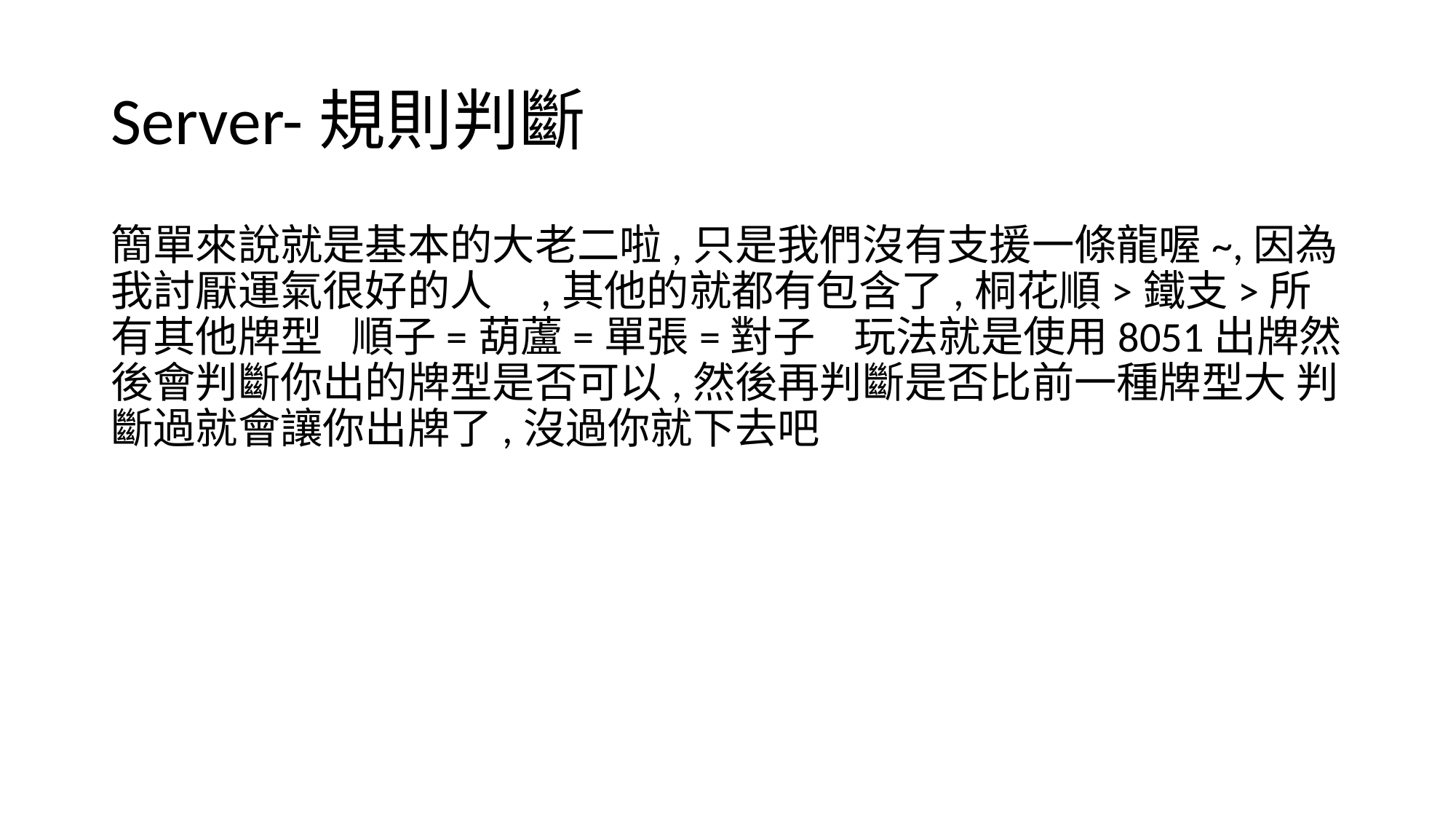

# Server-規則判斷
簡單來說就是基本的大老二啦,只是我們沒有支援一條龍喔~,因為我討厭運氣很好的人☺,其他的就都有包含了,桐花順>鐵支>所有其他牌型   順子=葫蘆=單張=對子    玩法就是使用8051出牌然後會判斷你出的牌型是否可以,然後再判斷是否比前一種牌型大 判斷過就會讓你出牌了,沒過你就下去吧